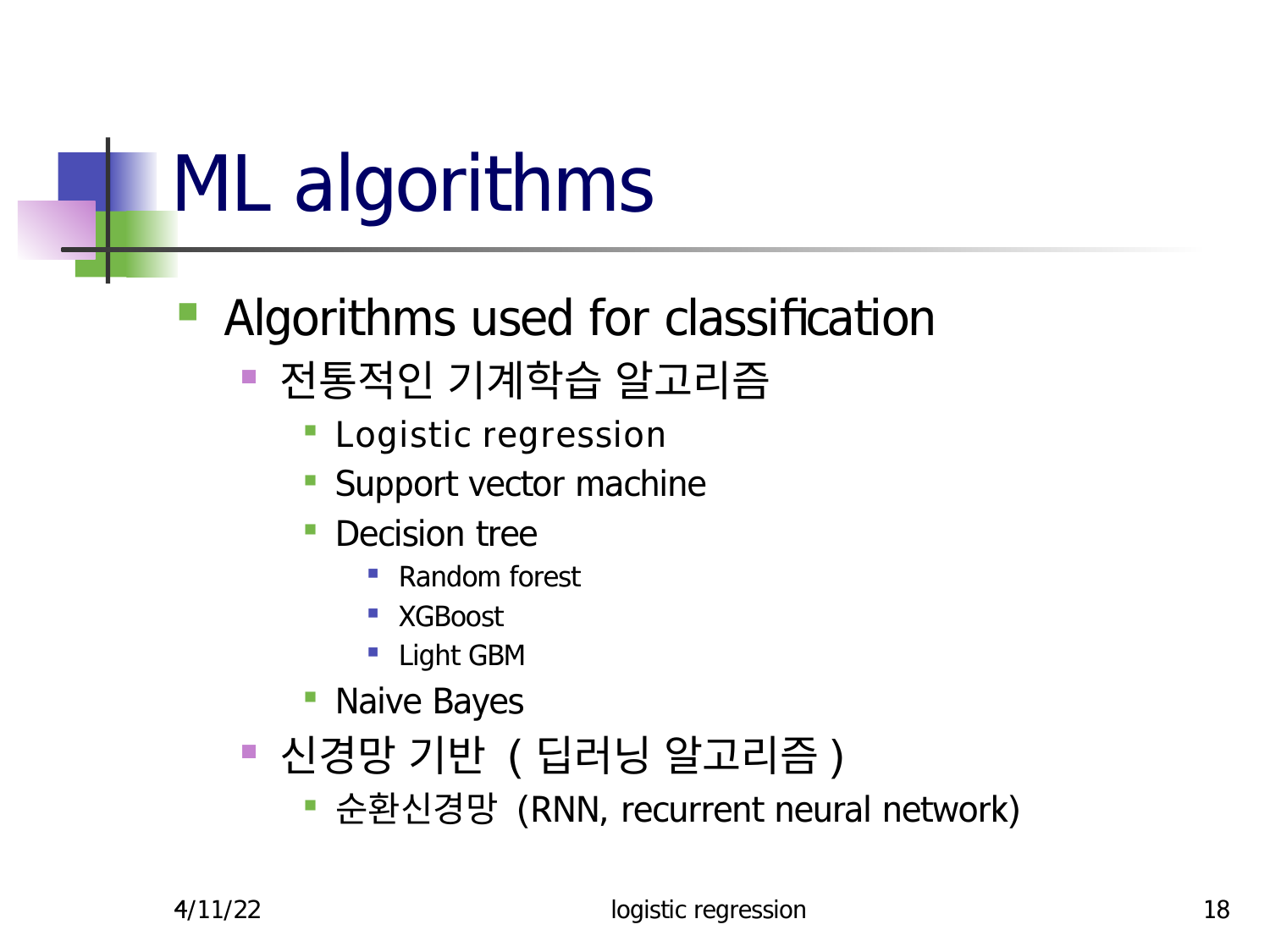

# ML algorithms
Algorithms used for classification
전통적인 기계학습 알고리즘
Logistic regression
Support vector machine
Decision tree
Random forest
XGBoost
Light GBM
Naive Bayes
신경망 기반 (딥러닝 알고리즘)
순환신경망 (RNN, recurrent neural network)
4/11/22
logistic regression
18